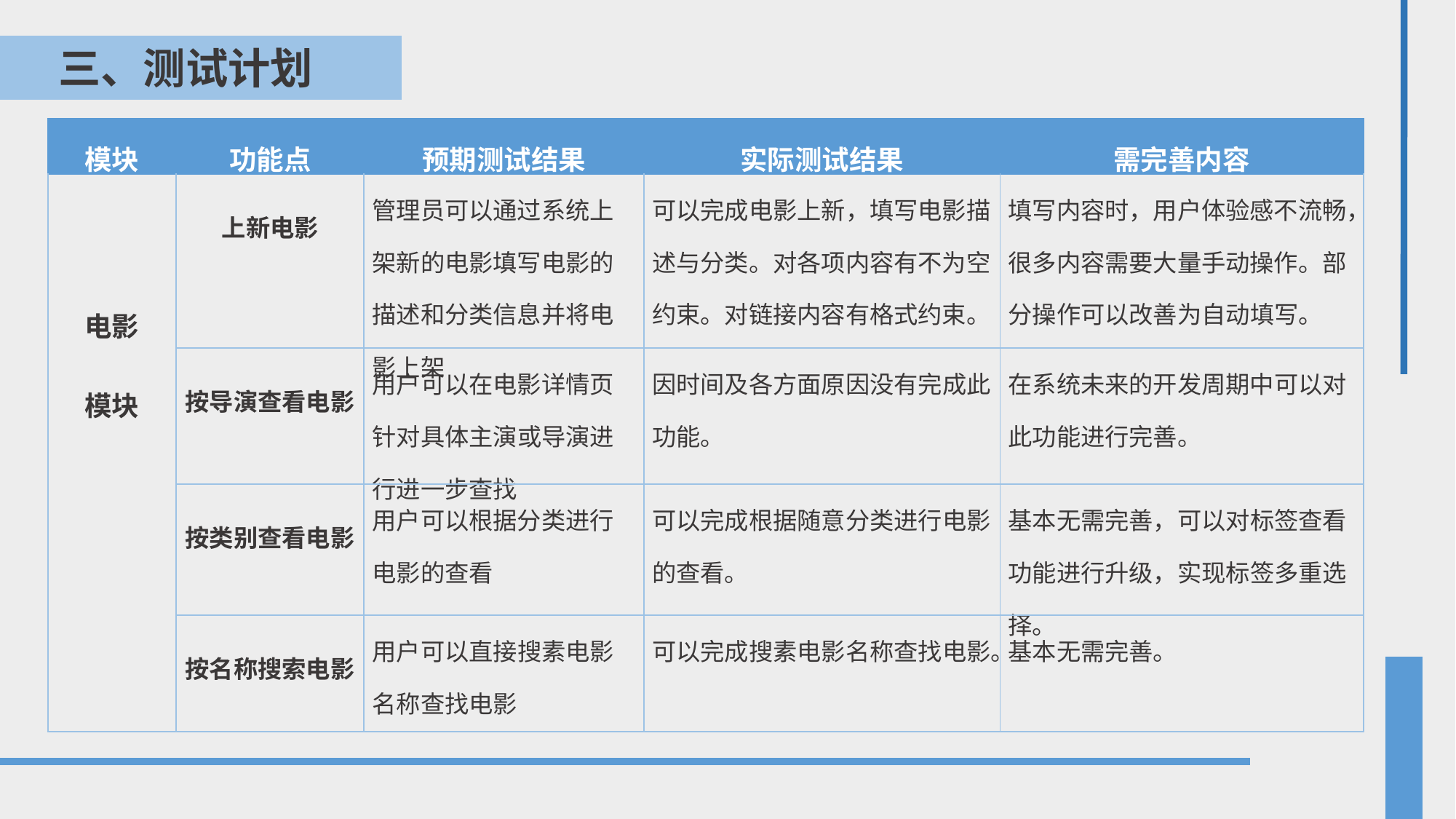

三、测试计划
| 模块 | 功能点 | 预期测试结果 | 实际测试结果 | 需完善内容 |
| --- | --- | --- | --- | --- |
| 电影 模块 | 上新电影 | 管理员可以通过系统上架新的电影填写电影的描述和分类信息并将电影上架 | 可以完成电影上新，填写电影描述与分类。对各项内容有不为空约束。对链接内容有格式约束。 | 填写内容时，用户体验感不流畅，很多内容需要大量手动操作。部分操作可以改善为自动填写。 |
|  | 按导演查看电影 | 用户可以在电影详情页针对具体主演或导演进行进一步查找 | 因时间及各方面原因没有完成此功能。 | 在系统未来的开发周期中可以对此功能进行完善。 |
|  | 按类别查看电影 | 用户可以根据分类进行电影的查看 | 可以完成根据随意分类进行电影的查看。 | 基本无需完善，可以对标签查看功能进行升级，实现标签多重选择。 |
|  | 按名称搜索电影 | 用户可以直接搜素电影名称查找电影 | 可以完成搜素电影名称查找电影。 | 基本无需完善。 |